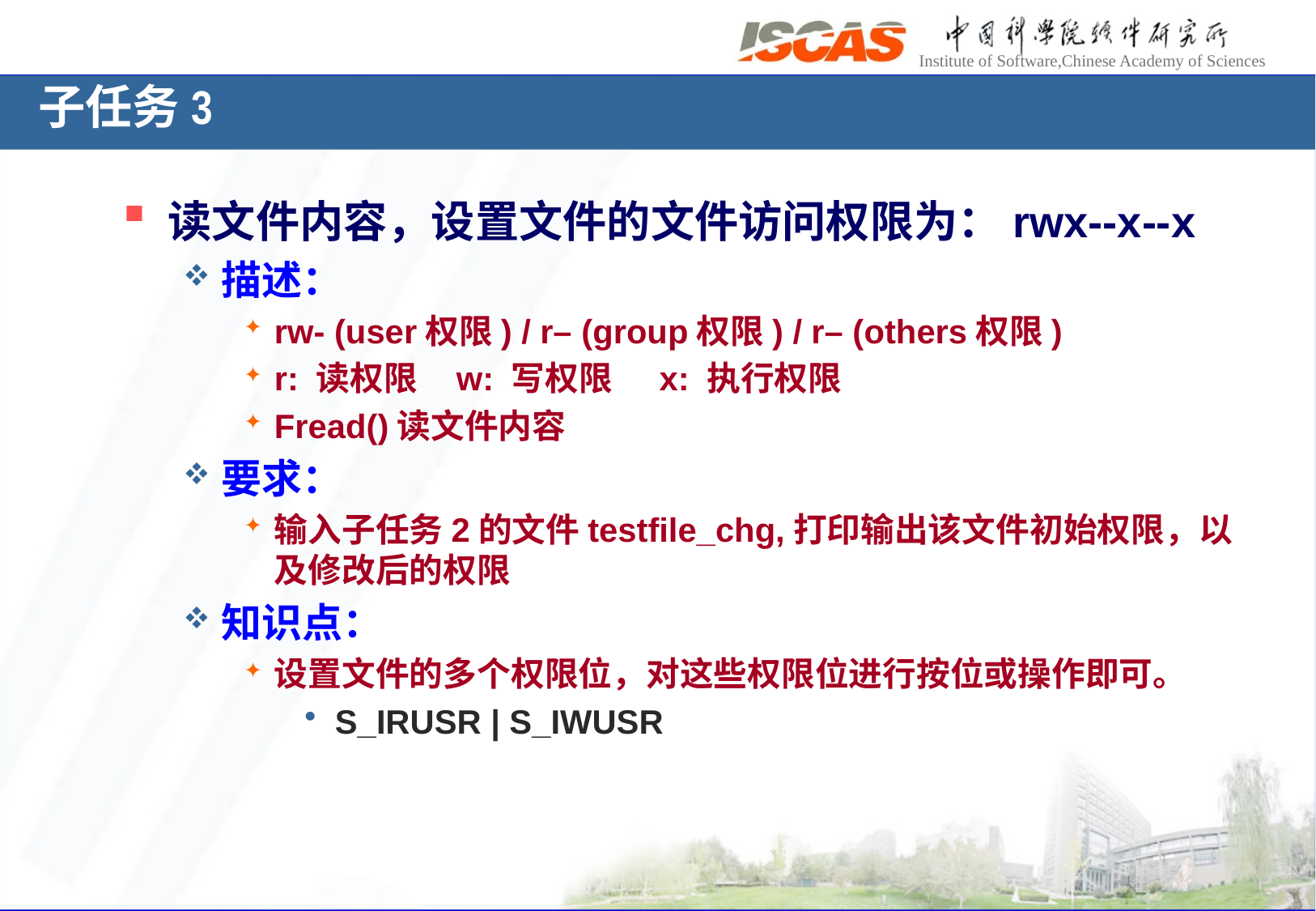

子任务3
读文件内容，设置文件的文件访问权限为：rwx--x--x
描述：
rw- (user权限) / r– (group权限) / r– (others权限)
r: 读权限    w: 写权限     x: 执行权限
Fread()读文件内容
要求：
输入子任务2的文件testfile_chg,打印输出该文件初始权限，以及修改后的权限
知识点：
设置文件的多个权限位，对这些权限位进行按位或操作即可。
S_IRUSR | S_IWUSR